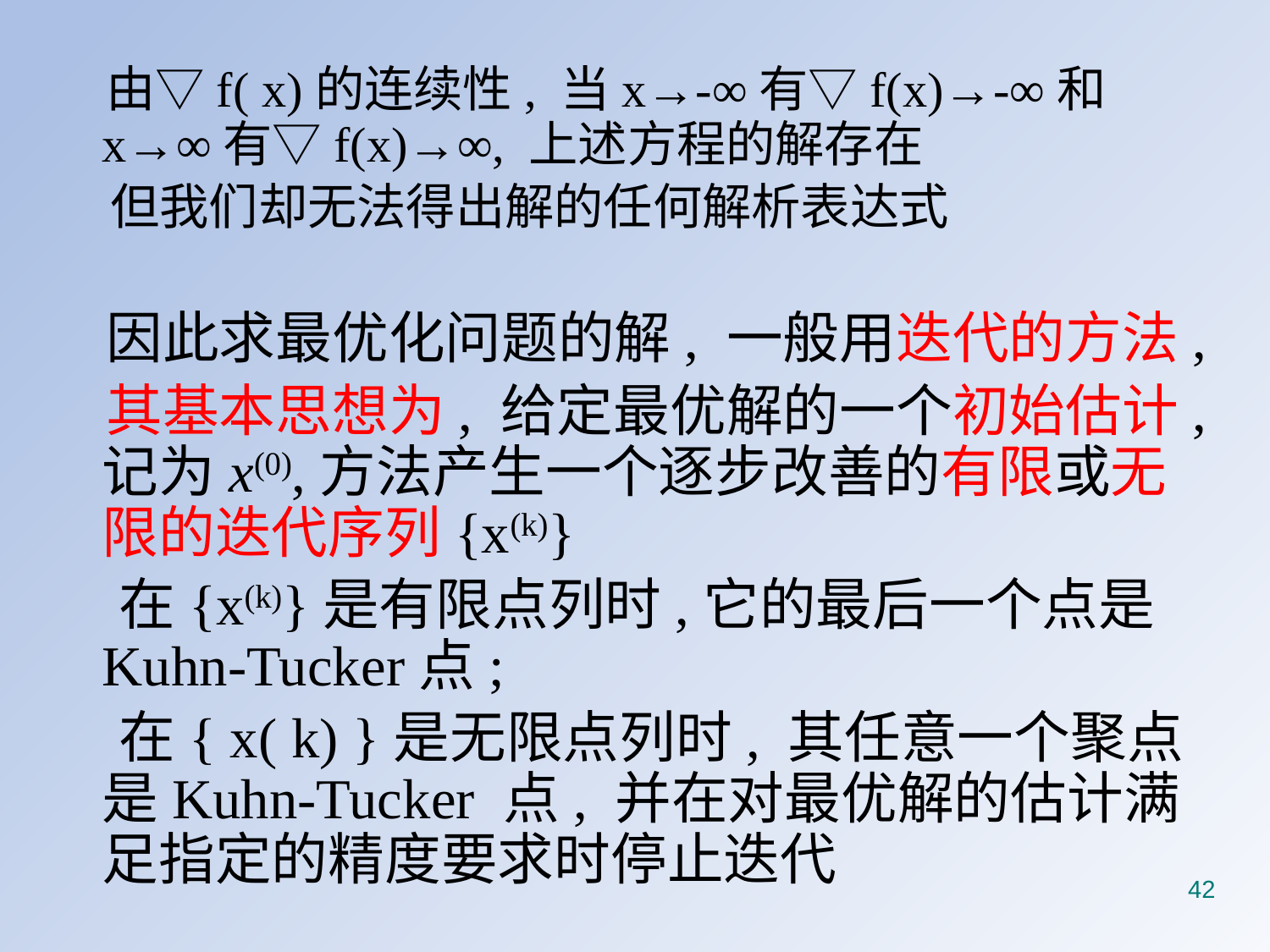

由▽f( x)的连续性, 当x→-∞有▽f(x)→-∞和x→∞有▽f(x)→∞, 上述方程的解存在
    但我们却无法得出解的任何解析表达式

   因此求最优化问题的解, 一般用迭代的方法,
   其基本思想为, 给定最优解的一个初始估计, 记为x(0),方法产生一个逐步改善的有限或无限的迭代序列{x(k)}
    在{x(k)}是有限点列时,它的最后一个点是Kuhn-Tucker点;
    在{ x( k) }是无限点列时, 其任意一个聚点是Kuhn-Tucker 点, 并在对最优解的估计满足指定的精度要求时停止迭代
42